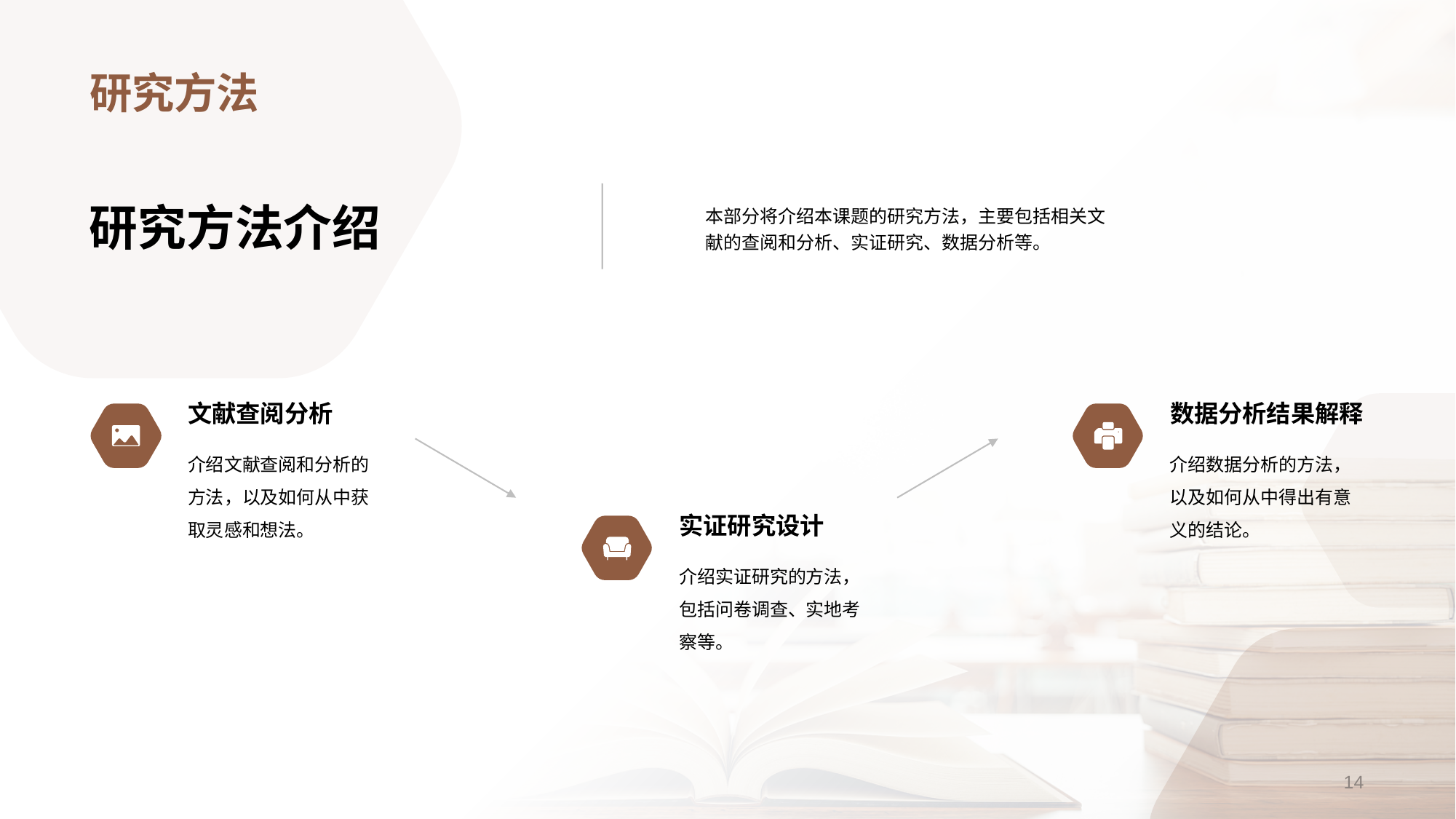

研究方法介绍
本部分将介绍本课题的研究方法，主要包括相关文献的查阅和分析、实证研究、数据分析等。
文献查阅分析

介绍文献查阅和分析的方法，以及如何从中获取灵感和想法。
数据分析结果解释

介绍数据分析的方法，以及如何从中得出有意义的结论。
实证研究设计

介绍实证研究的方法，包括问卷调查、实地考察等。
# 研究方法
14